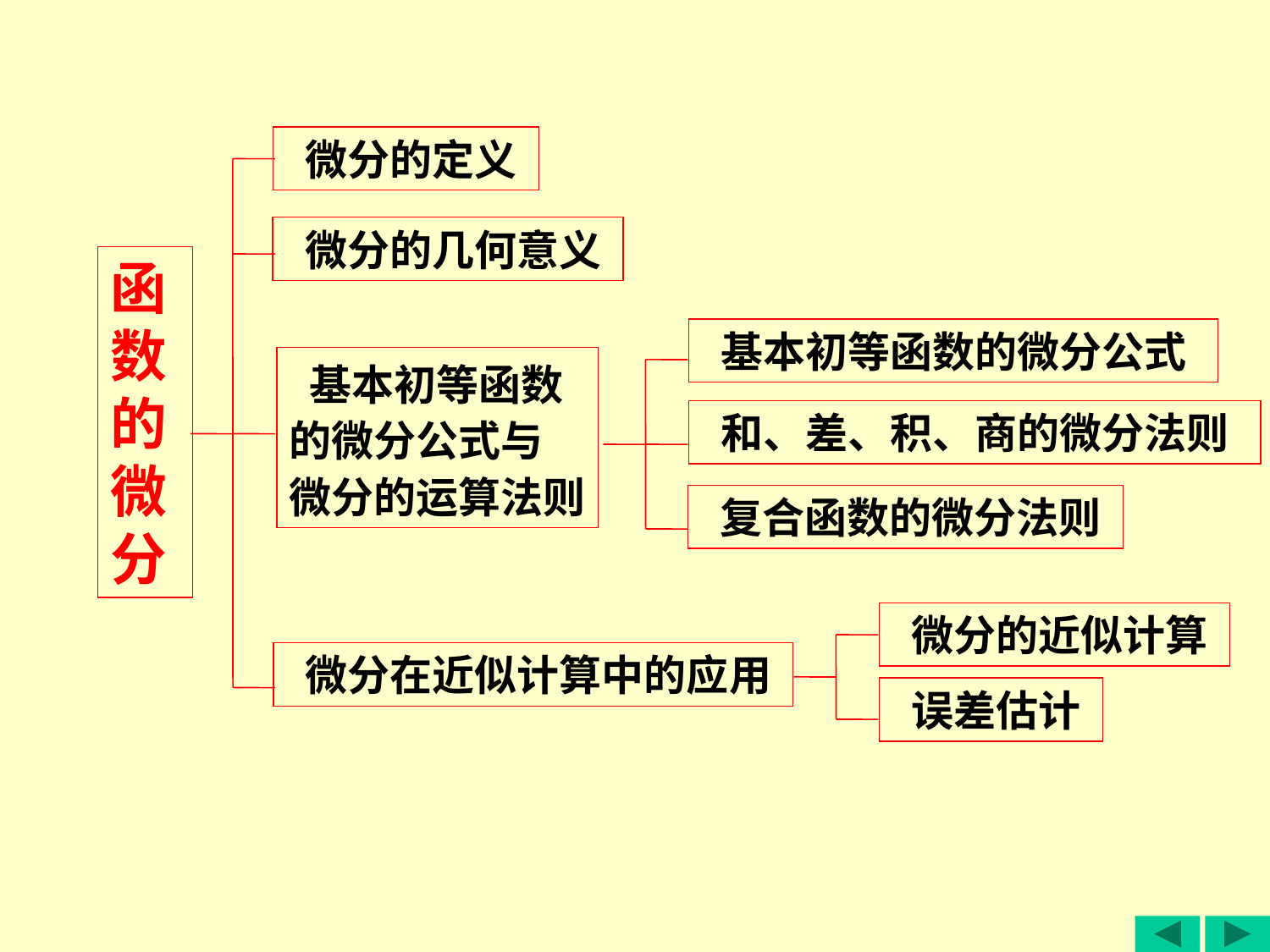

微分的定义

 微分的几何意义
函
数
的
微
分

 基本初等函数的微分公式
 基本初等函数
的微分公式与
微分的运算法则

 和、差、积、商的微分法则

 复合函数的微分法则

 微分的近似计算

 微分在近似计算中的应用

 误差估计

1